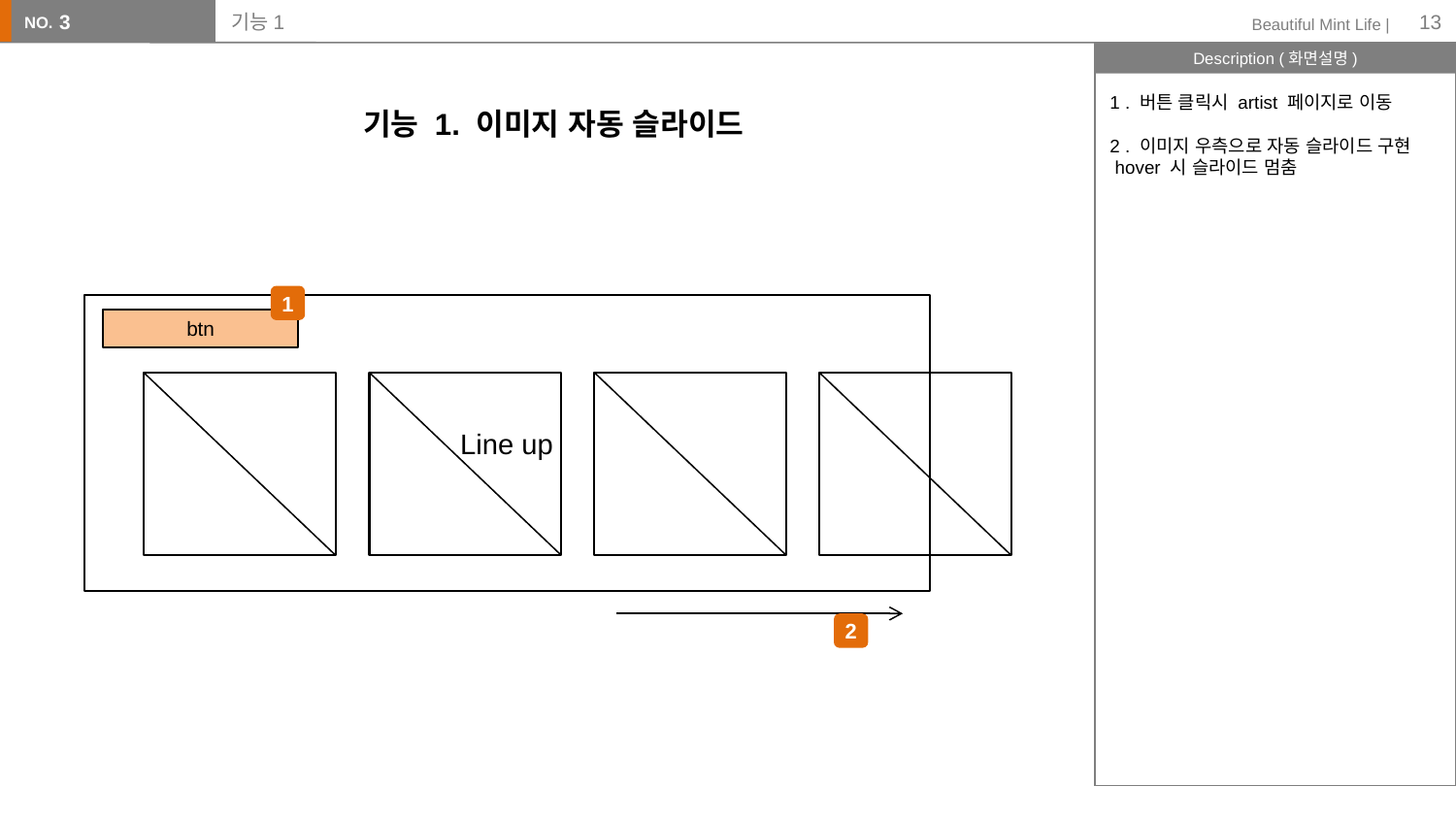

3
# 기능1
13
기능 1. 이미지 자동 슬라이드
1 . 버튼 클릭시 artist 페이지로 이동

2 . 이미지 우측으로 자동 슬라이드 구현
 hover 시 슬라이드 멈춤
1
Line up
btn

2